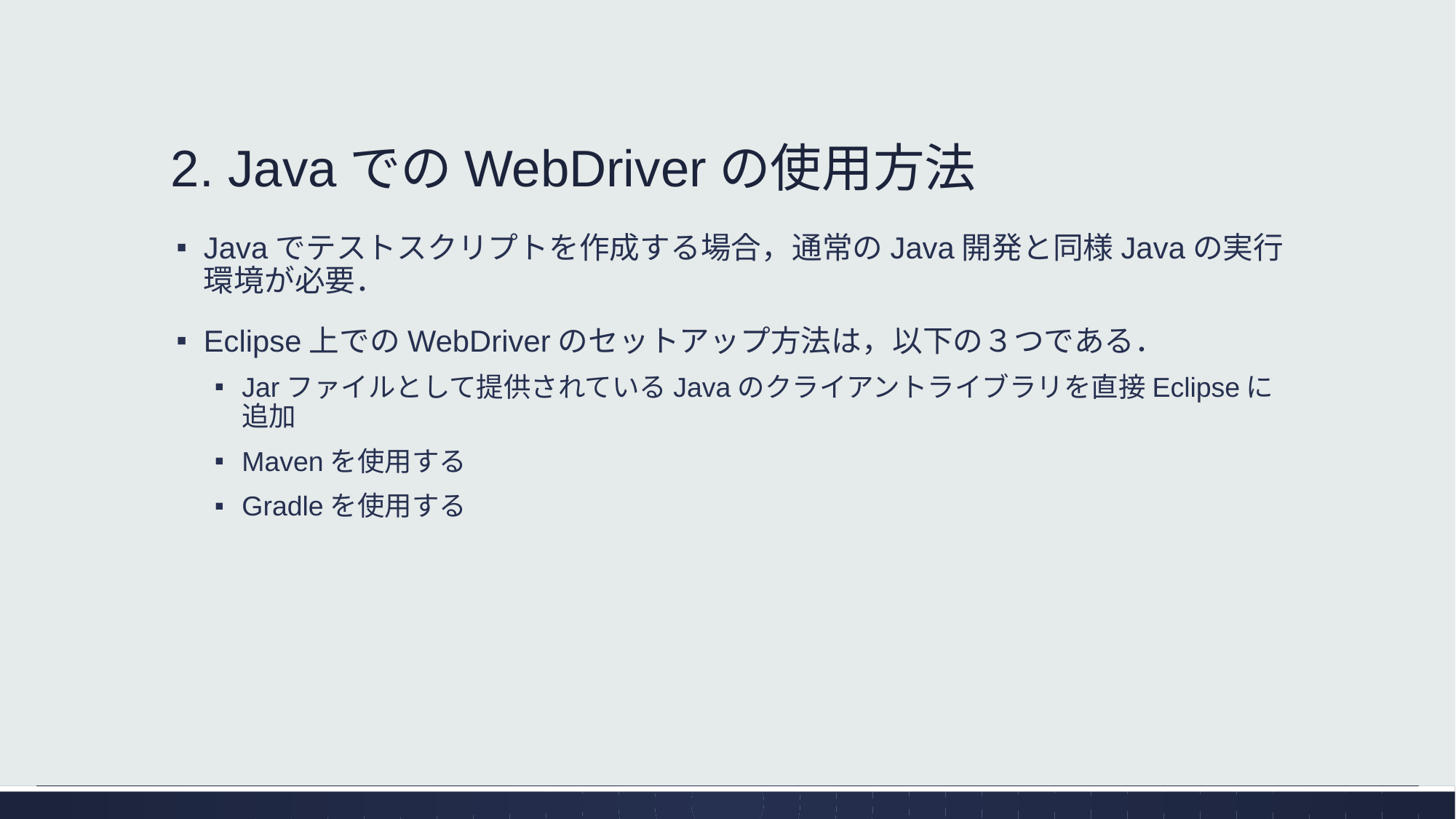

# 2. JavaでのWebDriverの使用方法
Javaでテストスクリプトを作成する場合，通常のJava開発と同様Javaの実行環境が必要．
Eclipse上でのWebDriverのセットアップ方法は，以下の３つである．
Jarファイルとして提供されているJavaのクライアントライブラリを直接Eclipseに追加
Mavenを使用する
Gradleを使用する